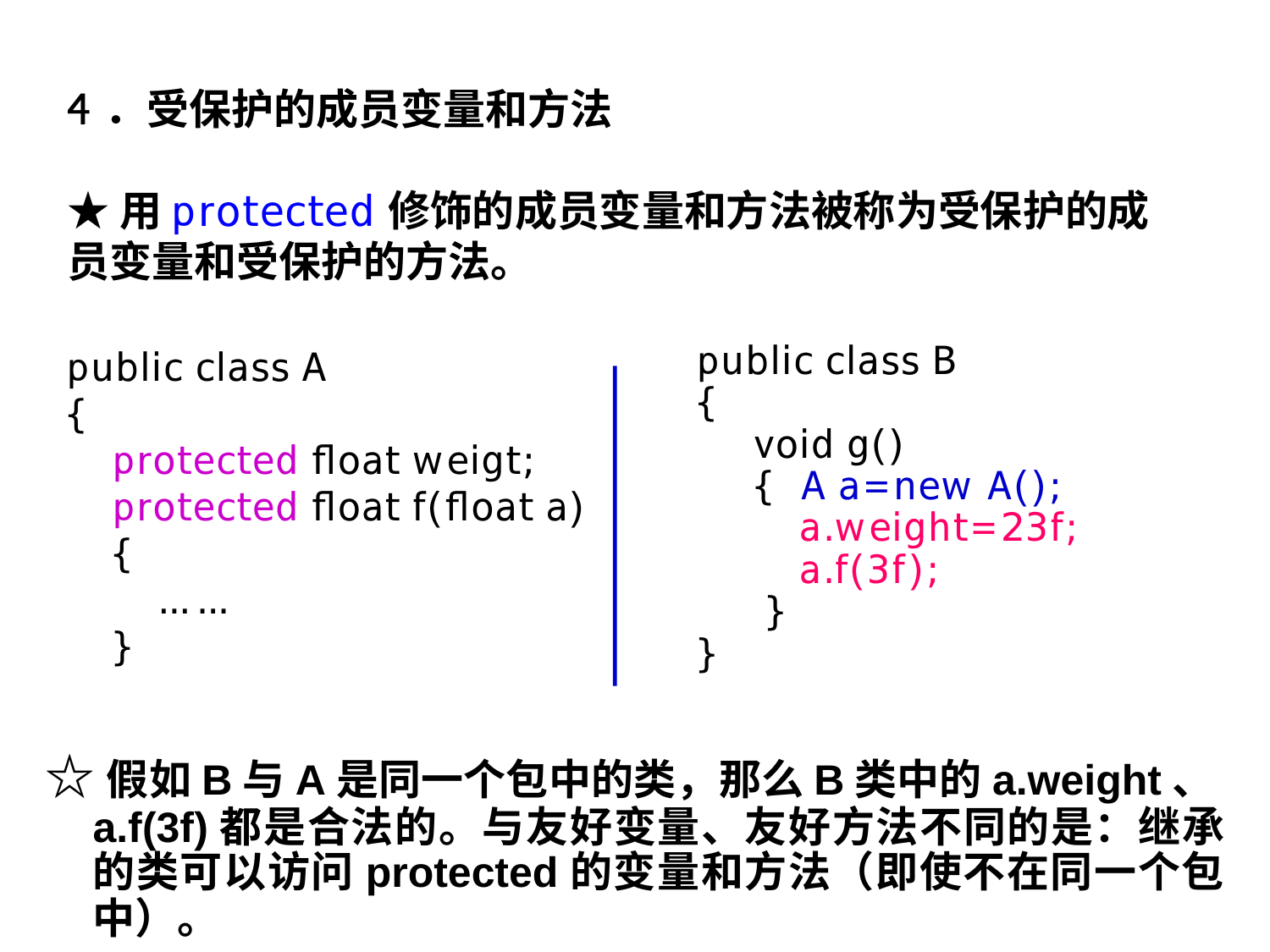

4．受保护的成员变量和方法

★用protected修饰的成员变量和方法被称为受保护的成员变量和受保护的方法。
public class B
{
     void g()
     {  A a=new A();
         a.weight=23f;
         a.f(3f);
      }
}
public class A
{
    protected float weigt;
    protected float f(float a)
    {
        ……
    }

☆假如B与A是同一个包中的类，那么B类中的a.weight、a.f(3f)都是合法的。与友好变量、友好方法不同的是：继承的类可以访问protected的变量和方法（即使不在同一个包中）。